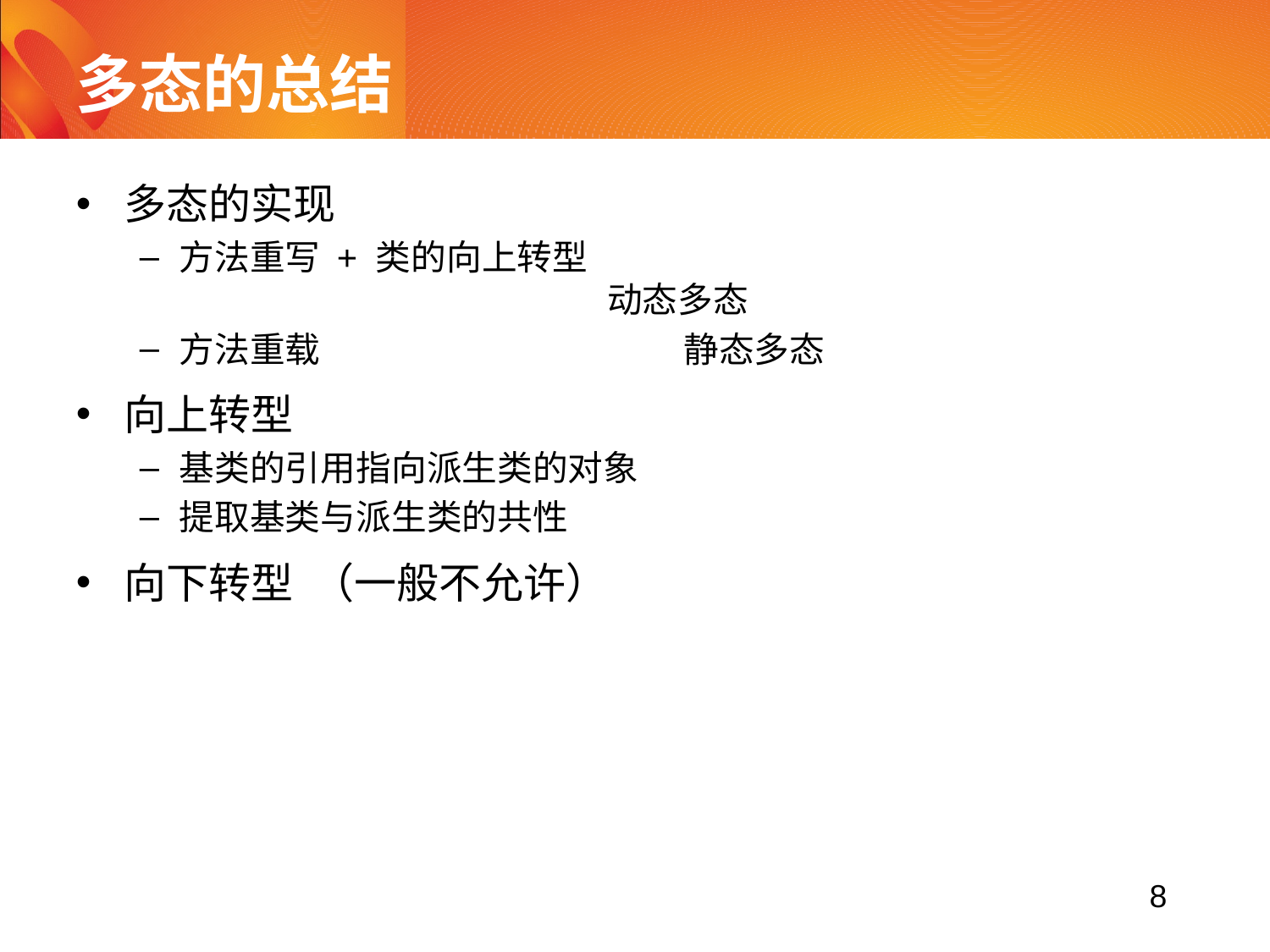

# 多态的总结
多态的实现
方法重写 + 类的向上转型					 		      动态多态
方法重载	                                静态多态
向上转型
基类的引用指向派生类的对象
提取基类与派生类的共性
向下转型  （一般不允许）